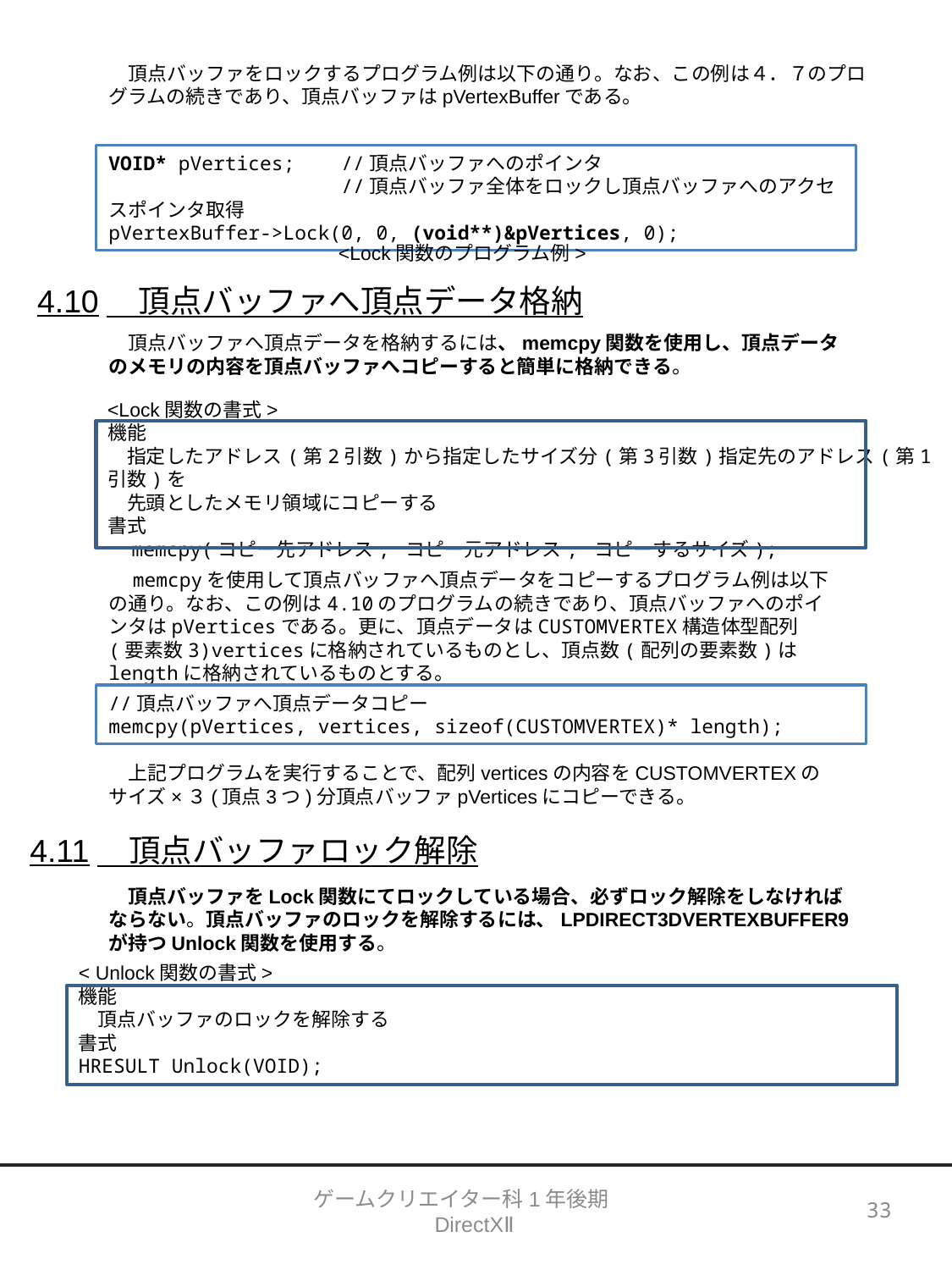

頂点バッファをロックするプログラム例は以下の通り。なお、この例は４．７のプログラムの続きであり、頂点バッファはpVertexBufferである。
VOID* pVertices;    //頂点バッファへのポインタ
                    //頂点バッファ全体をロックし頂点バッファへのアクセスポインタ取得
pVertexBuffer->Lock(0, 0, (void**)&pVertices, 0);
<Lock関数のプログラム例>
4.10　頂点バッファへ頂点データ格納
　頂点バッファへ頂点データを格納するには、memcpy関数を使用し、頂点データのメモリの内容を頂点バッファへコピーすると簡単に格納できる。
<Lock関数の書式>
機能
　指定したアドレス(第2引数)から指定したサイズ分(第3引数)指定先のアドレス(第1引数)を
　先頭としたメモリ領域にコピーする
書式
　memcpy(コピー先アドレス, コピー元アドレス, コピーするサイズ);

　memcpyを使用して頂点バッファへ頂点データをコピーするプログラム例は以下の通り。なお、この例は4.10のプログラムの続きであり、頂点バッファへのポインタはpVerticesである。更に、頂点データはCUSTOMVERTEX構造体型配列(要素数3)verticesに格納されているものとし、頂点数(配列の要素数)はlengthに格納されているものとする。
//頂点バッファへ頂点データコピー
memcpy(pVertices, vertices, sizeof(CUSTOMVERTEX)* length);
　上記プログラムを実行することで、配列verticesの内容をCUSTOMVERTEXのサイズ×３(頂点3つ)分頂点バッファpVerticesにコピーできる。
4.11　頂点バッファロック解除
　頂点バッファをLock関数にてロックしている場合、必ずロック解除をしなければならない。頂点バッファのロックを解除するには、LPDIRECT3DVERTEXBUFFER9が持つUnlock関数を使用する。
< Unlock関数の書式>
機能
　頂点バッファのロックを解除する
書式
HRESULT Unlock(VOID);

ゲームクリエイター科1年後期　DirectXⅡ
33